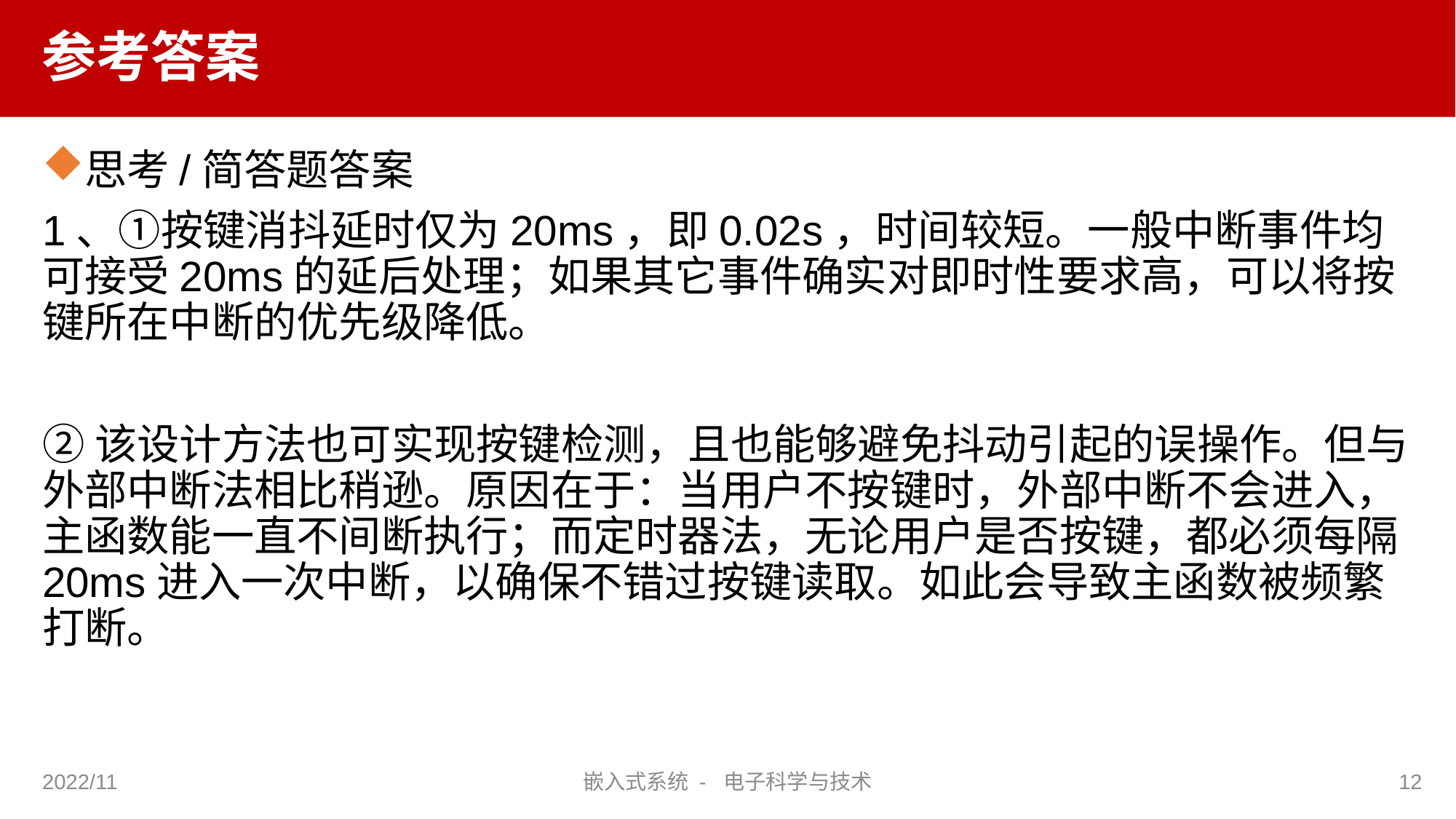

# 参考答案
思考/简答题答案
1、①按键消抖延时仅为20ms，即0.02s，时间较短。一般中断事件均可接受20ms的延后处理；如果其它事件确实对即时性要求高，可以将按键所在中断的优先级降低。

②该设计方法也可实现按键检测，且也能够避免抖动引起的误操作。但与外部中断法相比稍逊。原因在于：当用户不按键时，外部中断不会进入，主函数能一直不间断执行；而定时器法，无论用户是否按键，都必须每隔20ms进入一次中断，以确保不错过按键读取。如此会导致主函数被频繁打断。

2022/11
嵌入式系统 -  电子科学与技术
12